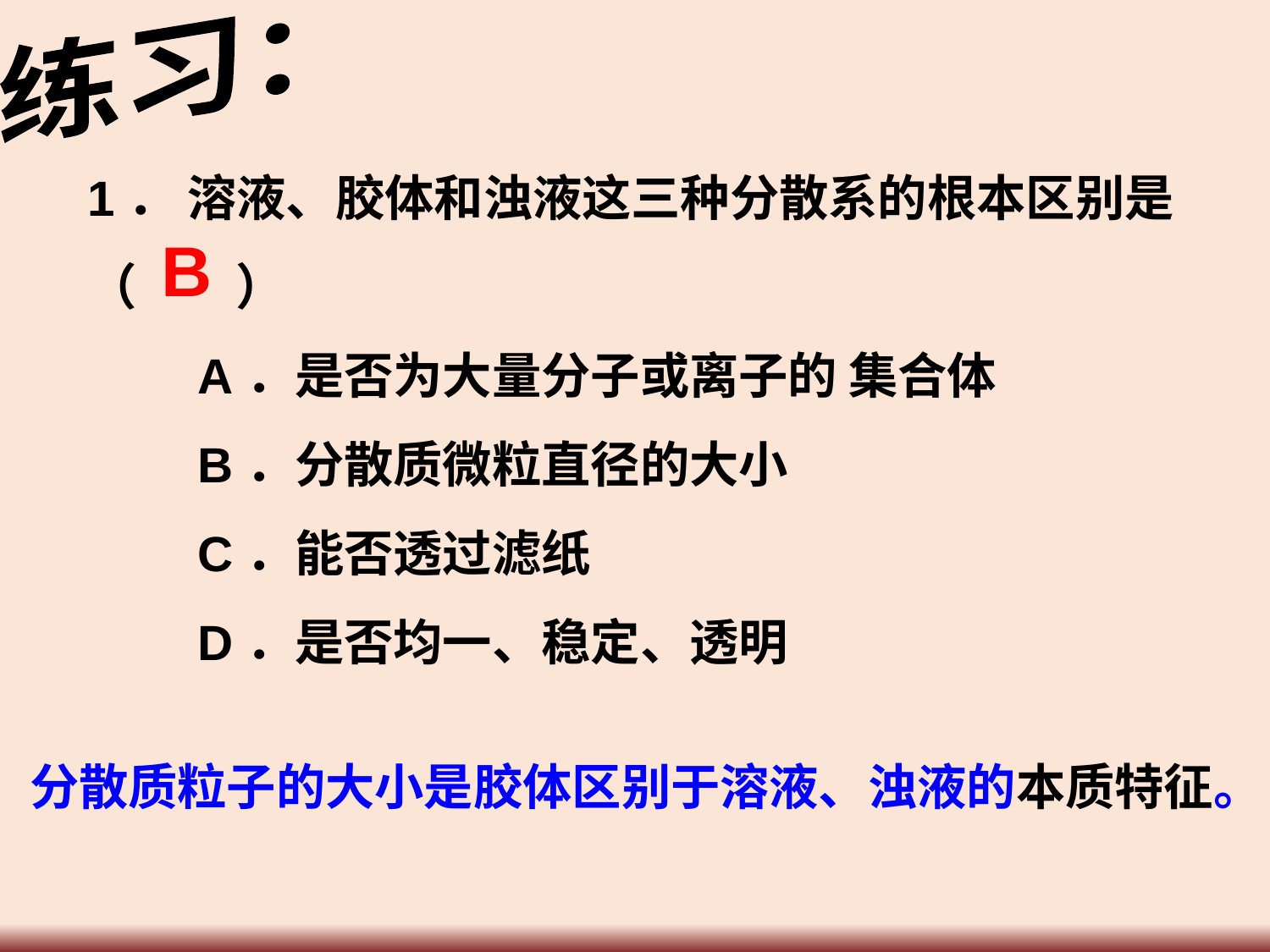

练习：
1． 溶液、胶体和浊液这三种分散系的根本区别是 （　　）
　　A．是否为大量分子或离子的 集合体
　　B．分散质微粒直径的大小
　　C．能否透过滤纸
　　D．是否均一、稳定、透明
B
分散质粒子的大小是胶体区别于溶液、浊液的本质特征。